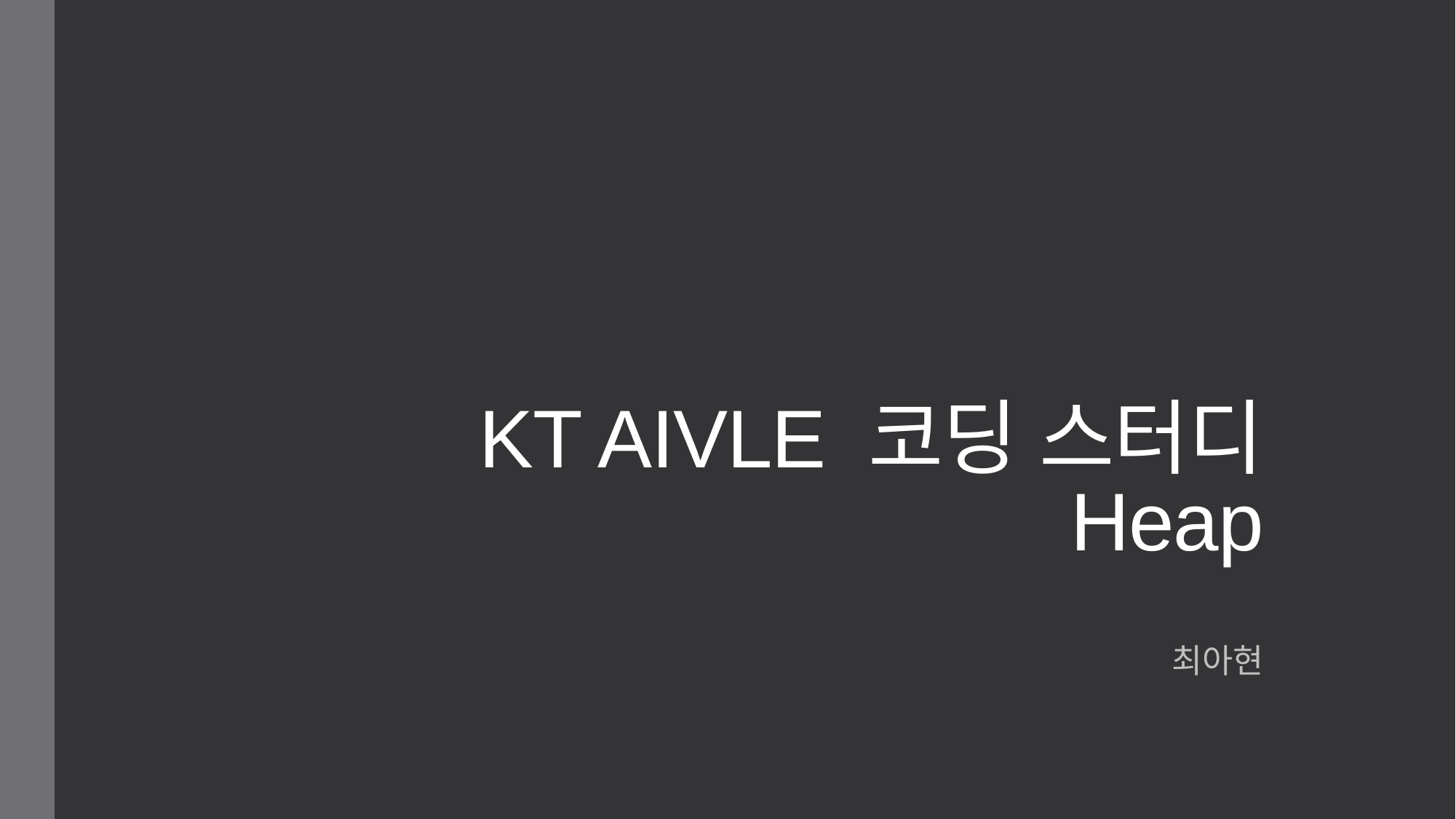

# KT AIVLE 코딩 스터디 Heap

최아현